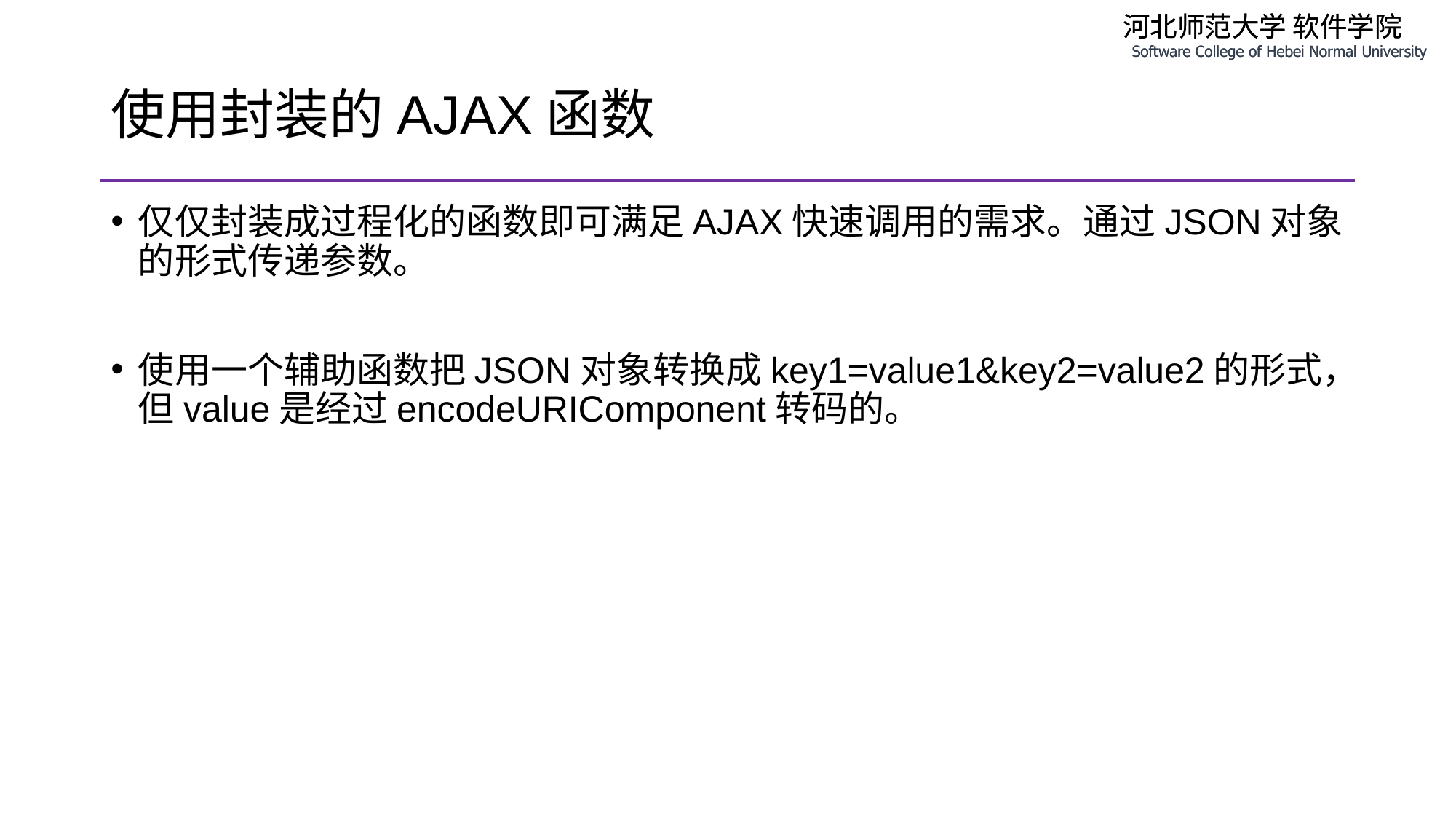

# 使用封装的AJAX函数
仅仅封装成过程化的函数即可满足AJAX快速调用的需求。通过JSON对象的形式传递参数。

使用一个辅助函数把JSON对象转换成key1=value1&key2=value2的形式，但value是经过encodeURIComponent转码的。